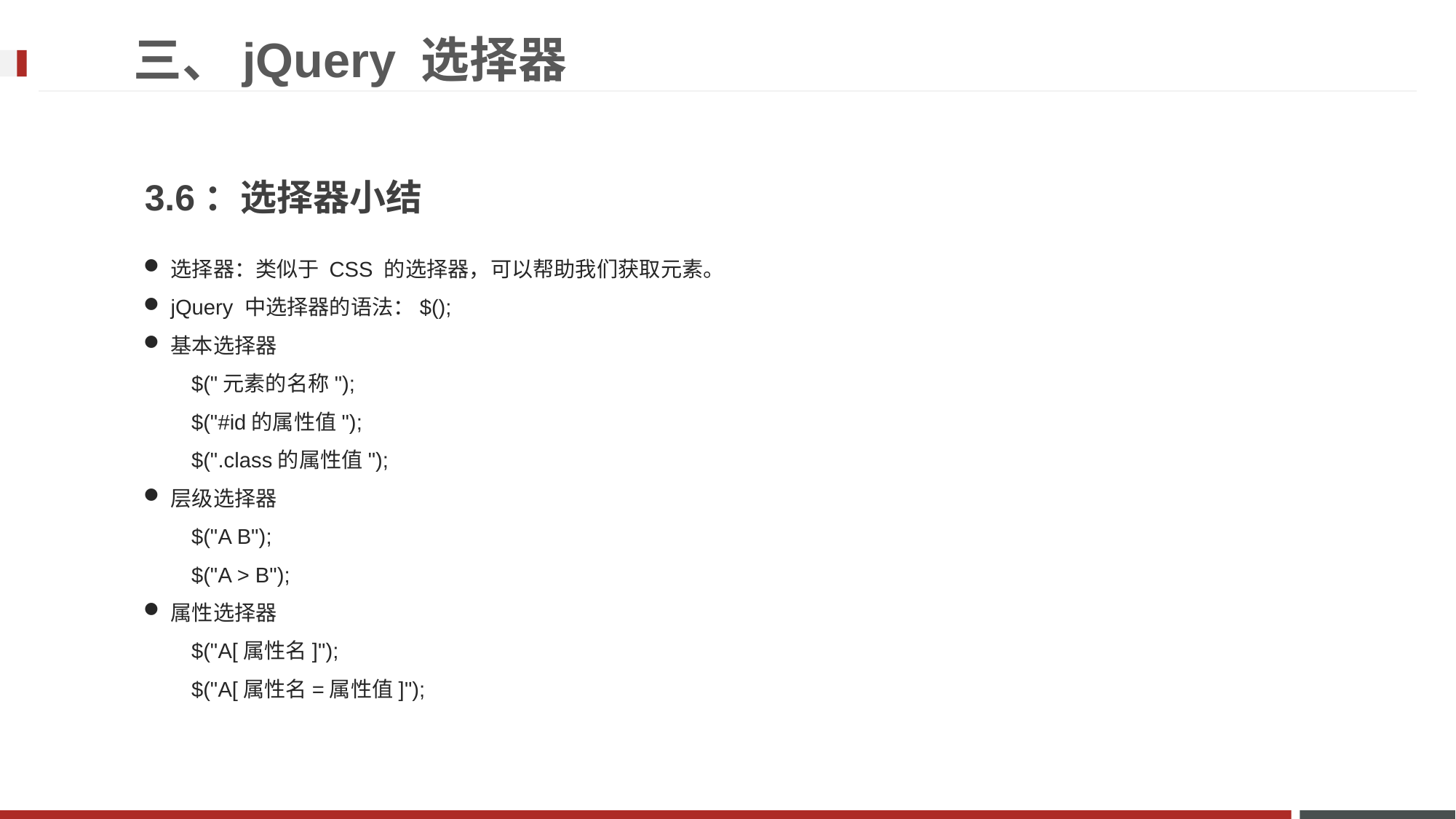

三、jQuery 选择器
3.6：选择器小结
选择器：类似于 CSS 的选择器，可以帮助我们获取元素。
jQuery 中选择器的语法：$();
基本选择器
        $("元素的名称");
        $("#id的属性值");
        $(".class的属性值");
层级选择器
        $("A B");
        $("A > B");
属性选择器
        $("A[属性名]");
        $("A[属性名=属性值]");